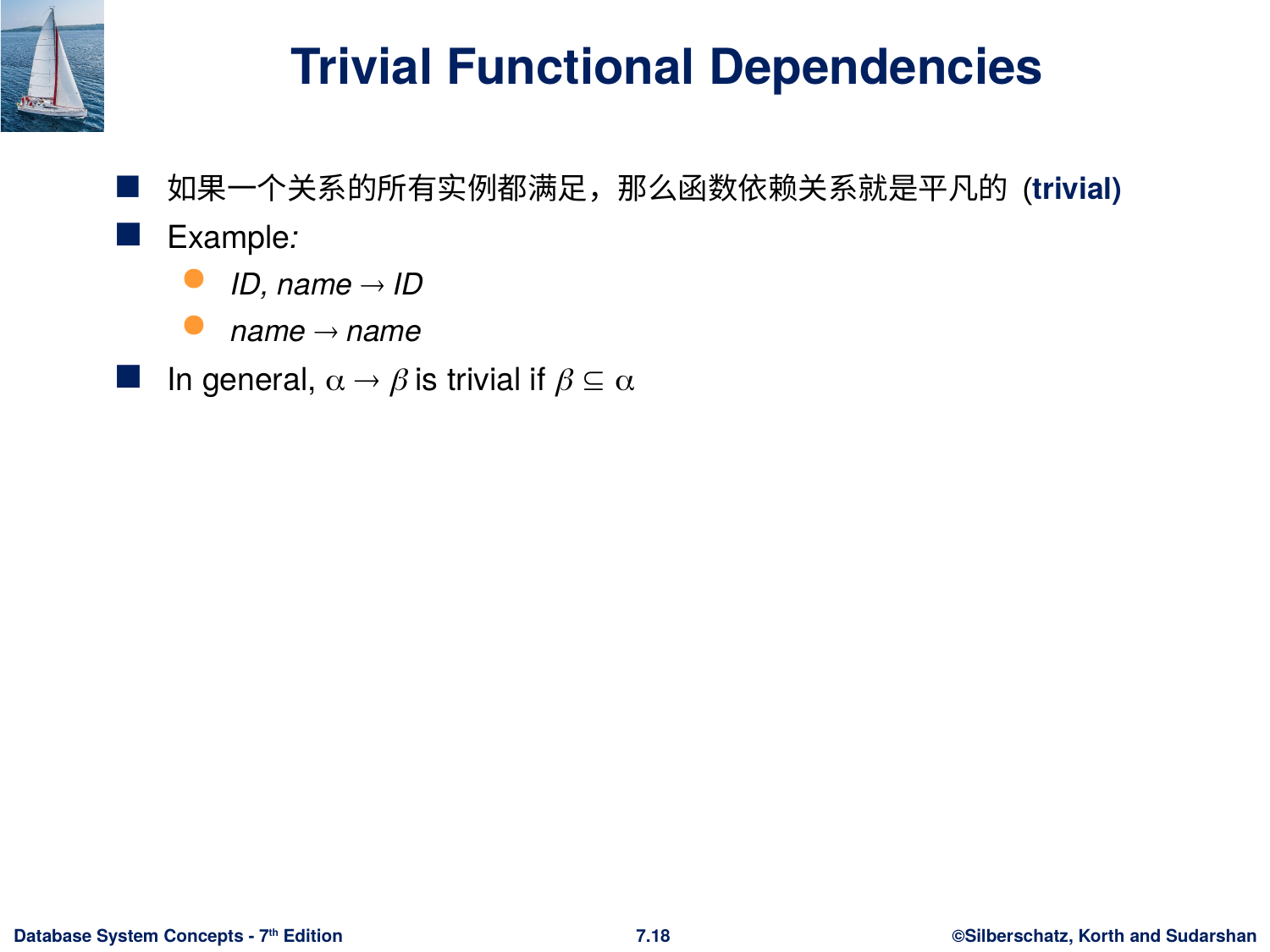

# Trivial Functional Dependencies
如果一个关系的所有实例都满足，那么函数依赖关系就是平凡的 (trivial)
Example:
 ID, name → ID
 name → name
In general, α → β is trivial if β ⊆ α